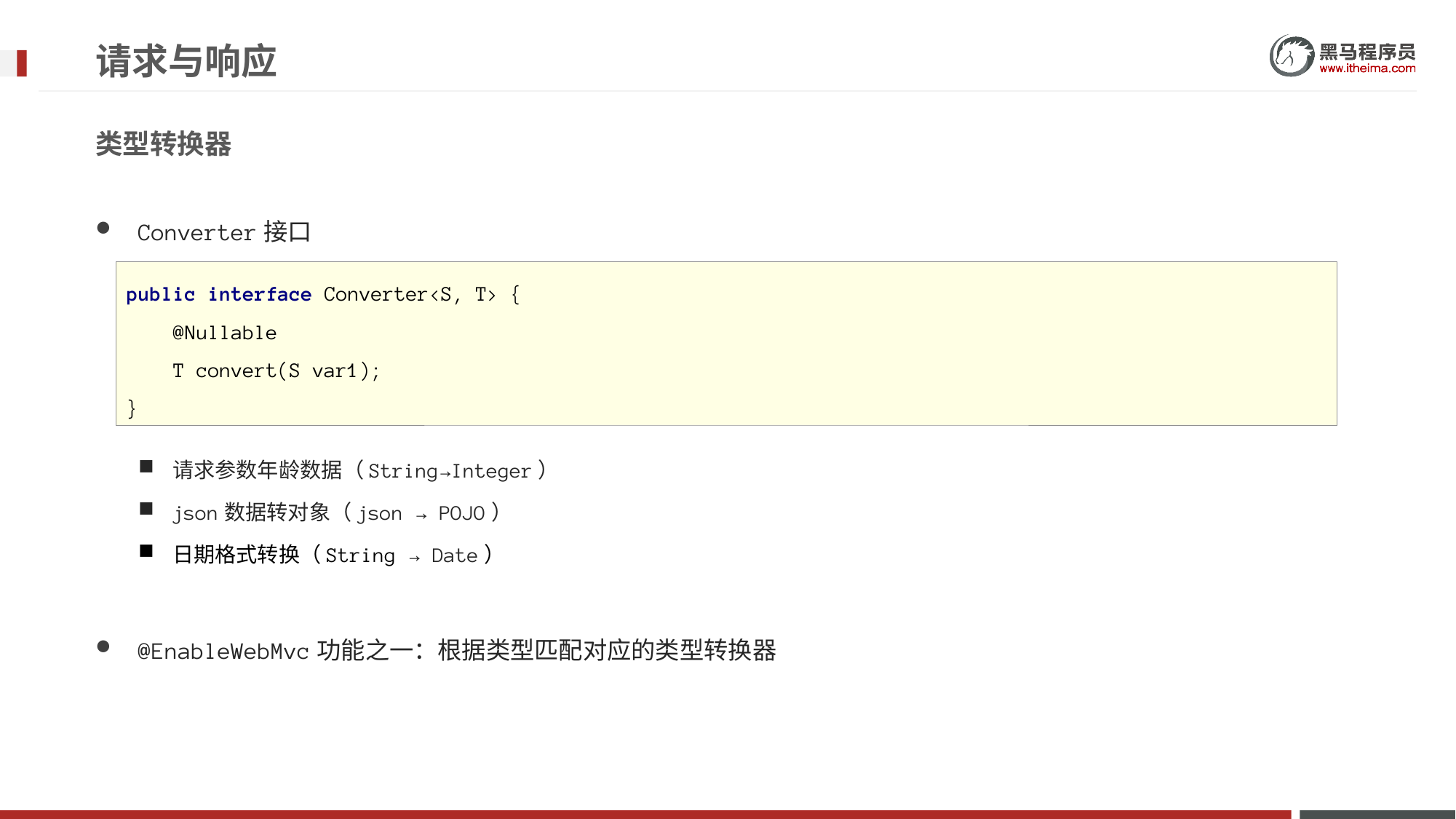

# 请求与响应
类型转换器
Converter接口

请求参数年龄数据（String→Integer）
json数据转对象（json → POJO）
日期格式转换（String → Date）

@EnableWebMvc功能之一：根据类型匹配对应的类型转换器

public interface Converter<S, T> {
    @Nullable
    T convert(S var1);
}